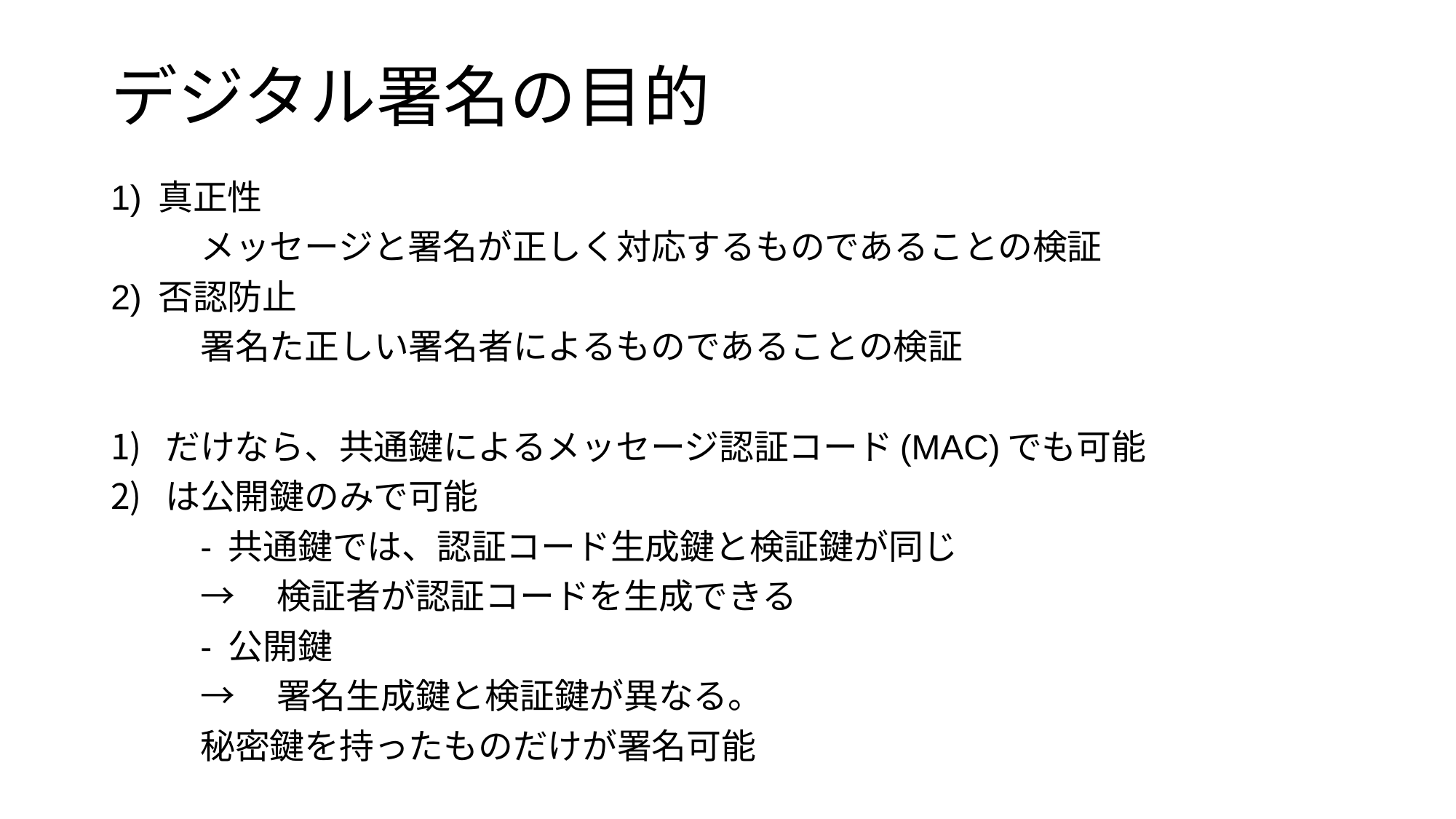

# デジタル署名の目的
1) 真正性
	メッセージと署名が正しく対応するものであることの検証
2) 否認防止
	署名た正しい署名者によるものであることの検証

だけなら、共通鍵によるメッセージ認証コード(MAC)でも可能
は公開鍵のみで可能
	- 共通鍵では、認証コード生成鍵と検証鍵が同じ
		→　検証者が認証コードを生成できる
	- 公開鍵
		→　署名生成鍵と検証鍵が異なる。
		秘密鍵を持ったものだけが署名可能